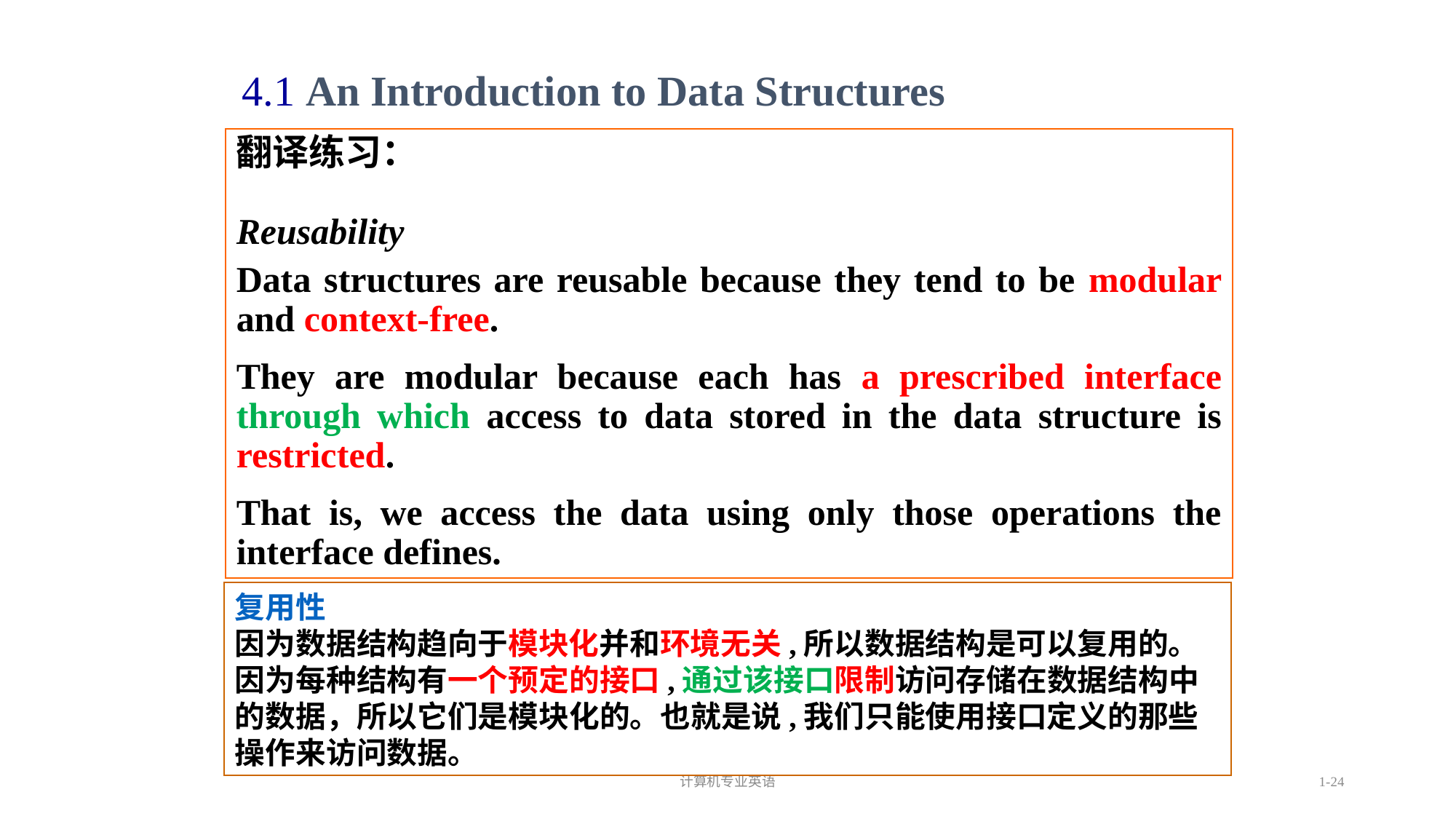

计算机专业英语
1-24
4.1 An Introduction to Data Structures
翻译练习：

Reusability
Data structures are reusable because they tend to be modular and context-free.
They are modular because each has a prescribed interface through which access to data stored in the data structure is restricted.
That is, we access the data using only those operations the interface defines.
复用性
因为数据结构趋向于模块化并和环境无关,所以数据结构是可以复用的。因为每种结构有一个预定的接口,通过该接口限制访问存储在数据结构中的数据，所以它们是模块化的。也就是说,我们只能使用接口定义的那些操作来访问数据。